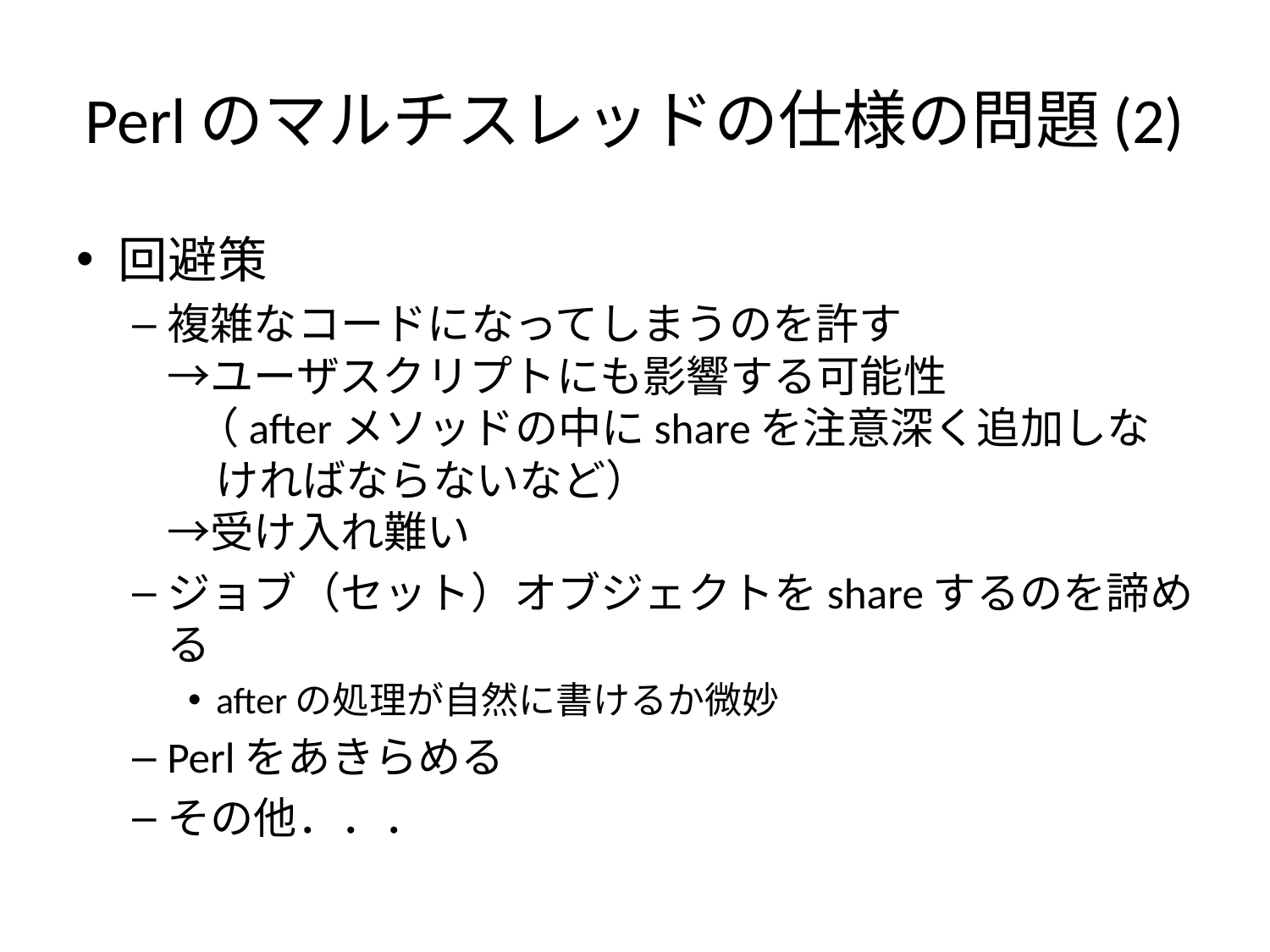

# Perlのマルチスレッドの仕様の問題(2)
回避策
複雑なコードになってしまうのを許す
→ユーザスクリプトにも影響する可能性
   （afterメソッドの中にshareを注意深く追加しな
     ければならないなど）
→受け入れ難い
ジョブ（セット）オブジェクトをshareするのを諦める
afterの処理が自然に書けるか微妙
Perlをあきらめる
その他．．．